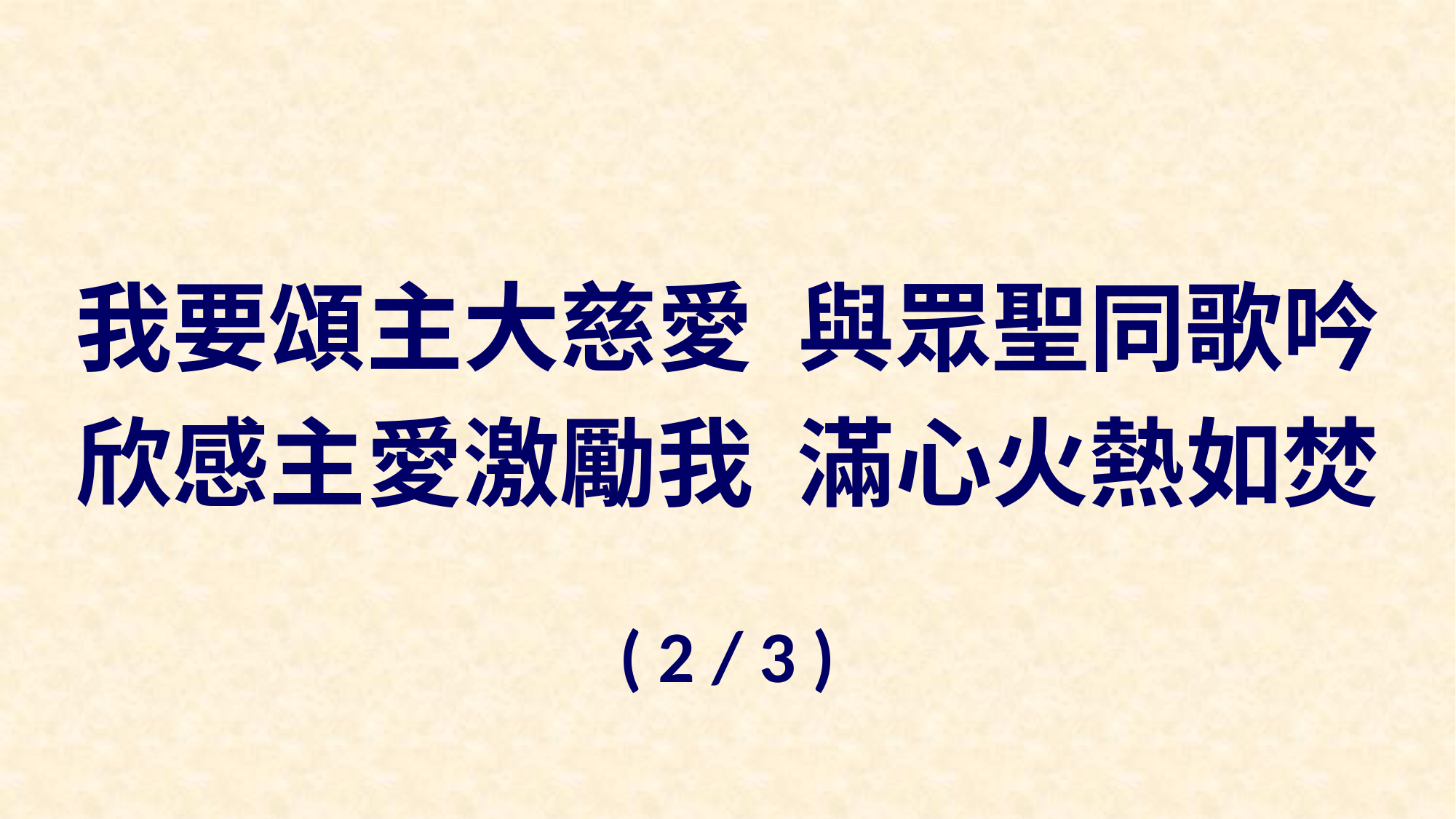

我要頌主大慈愛  與眾聖同歌吟
欣感主愛激勵我  滿心火熱如焚
( 2 / 3 )